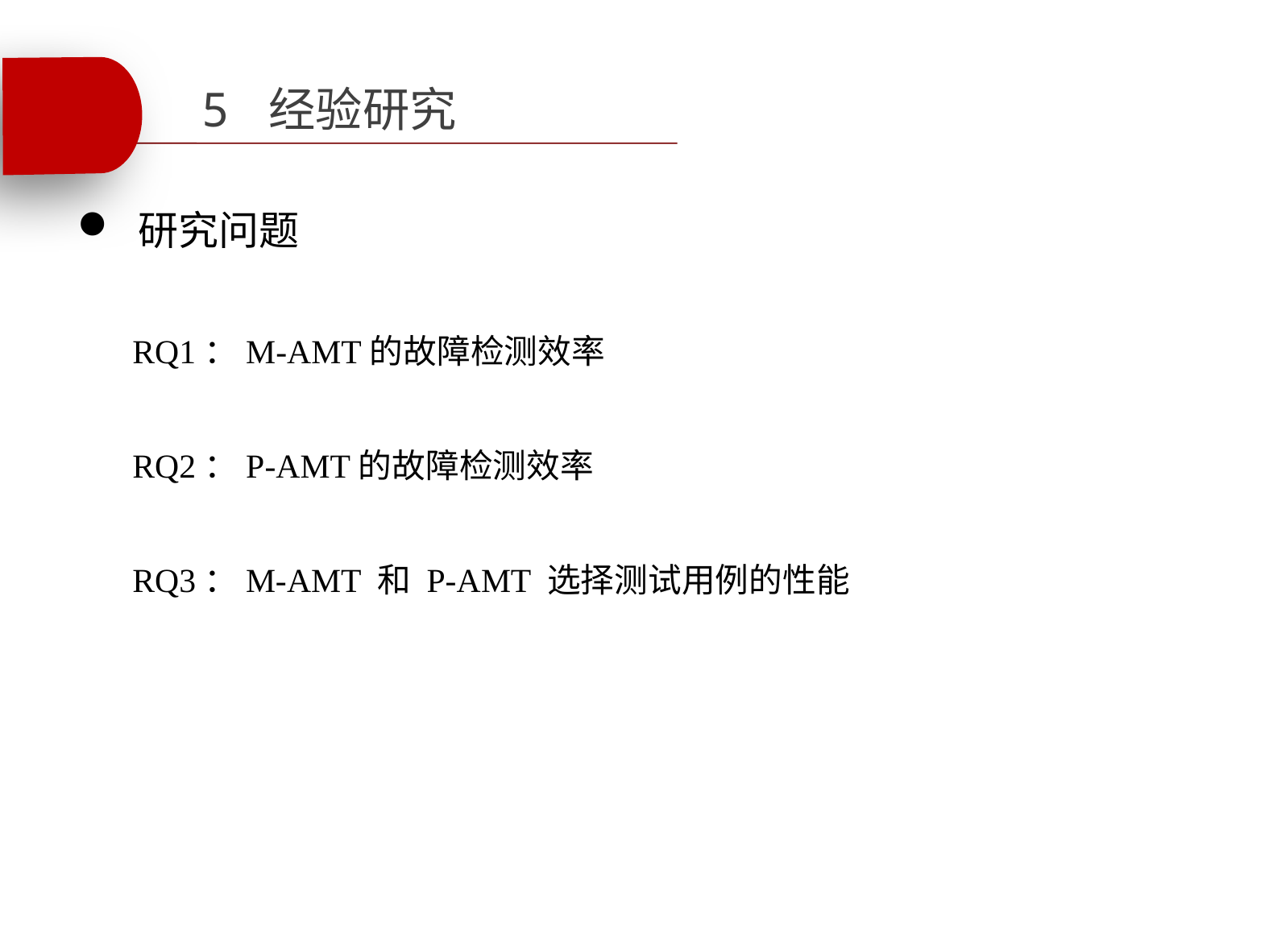

# 5 经验研究
研究问题
RQ1：M-AMT的故障检测效率
RQ2：P-AMT的故障检测效率
RQ3：M-AMT 和 P-AMT 选择测试用例的性能